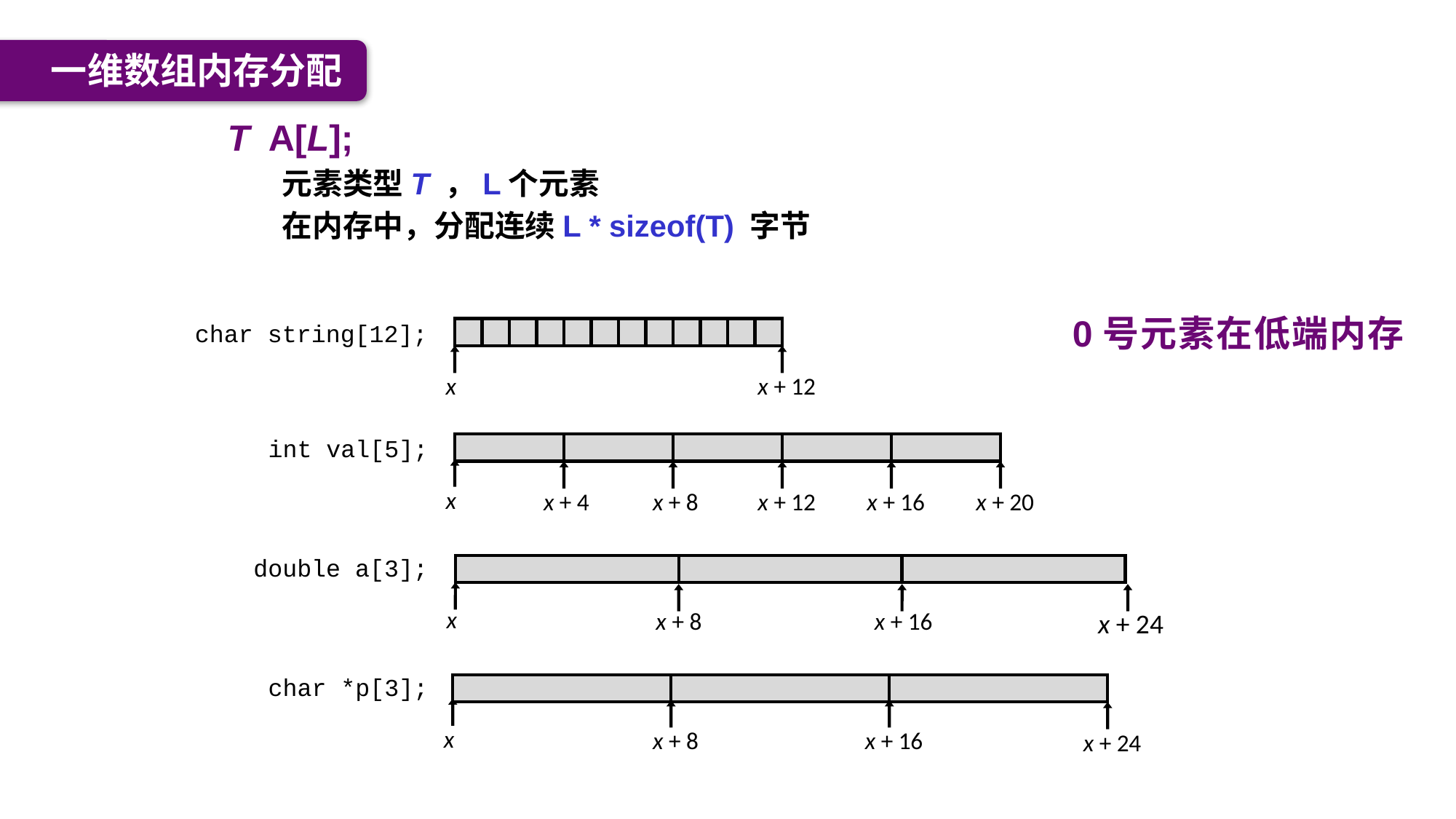

一维数组内存分配

T  A[L];
元素类型T ，L个元素
在内存中，分配连续L * sizeof(T) 字节
0号元素在低端内存
char string[12];

x
x + 12
int val[5];

x
x + 4
x + 8
x + 12
x + 16
x + 20
double a[3];

x
x + 8
x + 16
x + 24
char *p[3];

x
x + 8
x + 16
x + 24